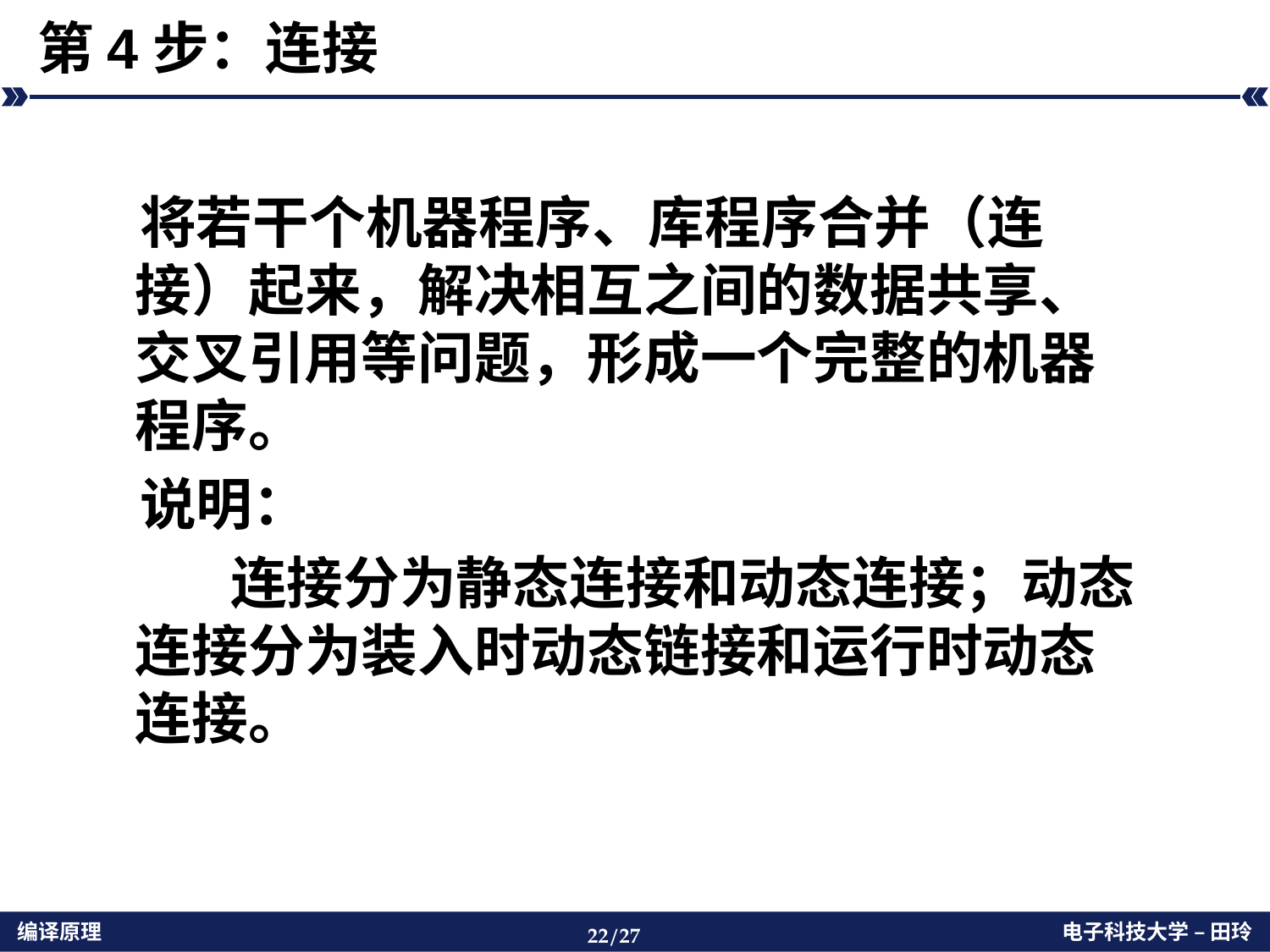

# 第4步：连接

   将若干个机器程序、库程序合并（连接）起来，解决相互之间的数据共享、交叉引用等问题，形成一个完整的机器程序。
   说明：
          连接分为静态连接和动态连接；动态连接分为装入时动态链接和运行时动态连接。